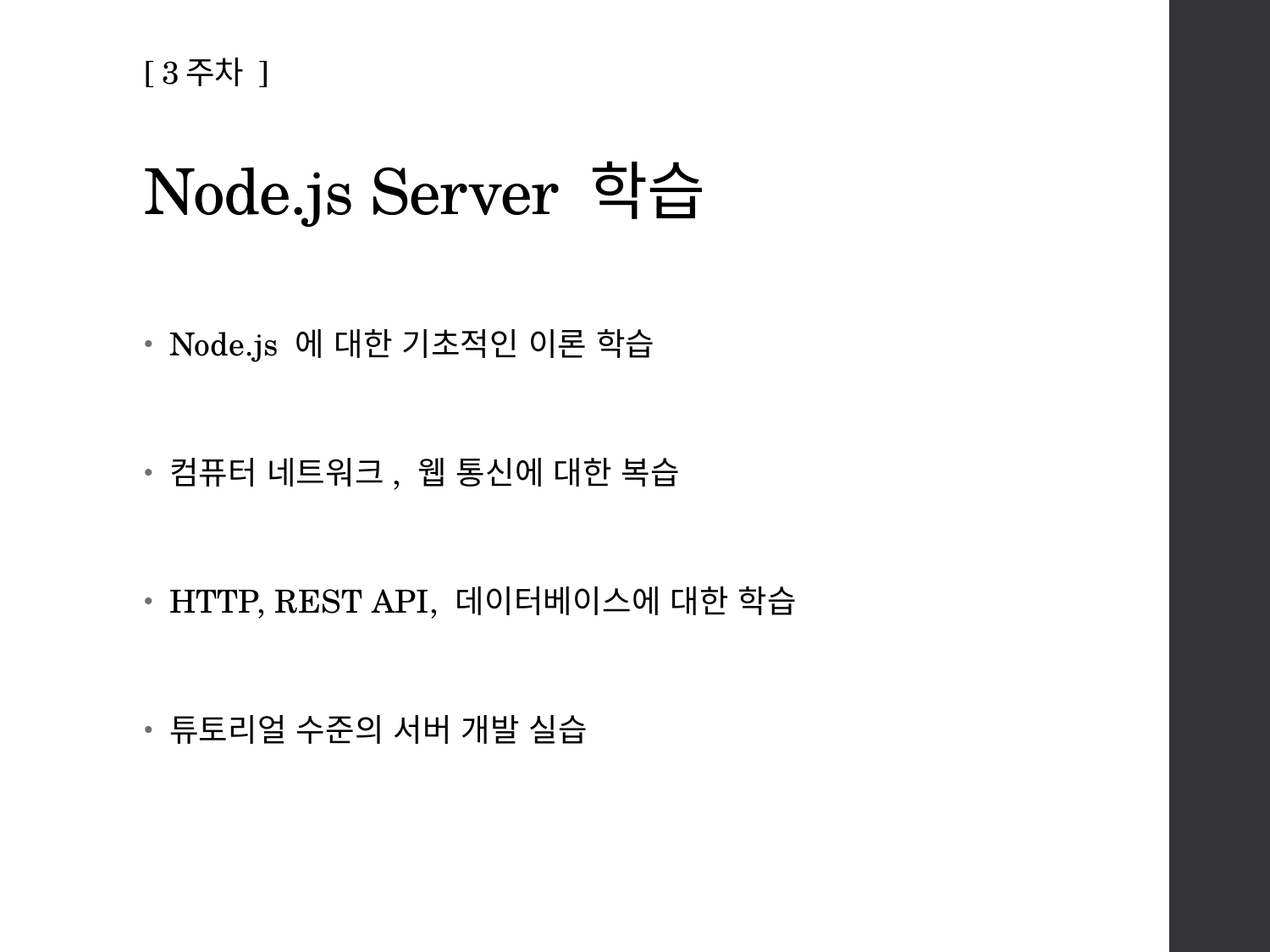

# [ 3주차 ] Node.js Server 학습

Node.js 에 대한 기초적인 이론 학습

컴퓨터 네트워크, 웹 통신에 대한 복습

HTTP, REST API, 데이터베이스에 대한 학습

튜토리얼 수준의 서버 개발 실습